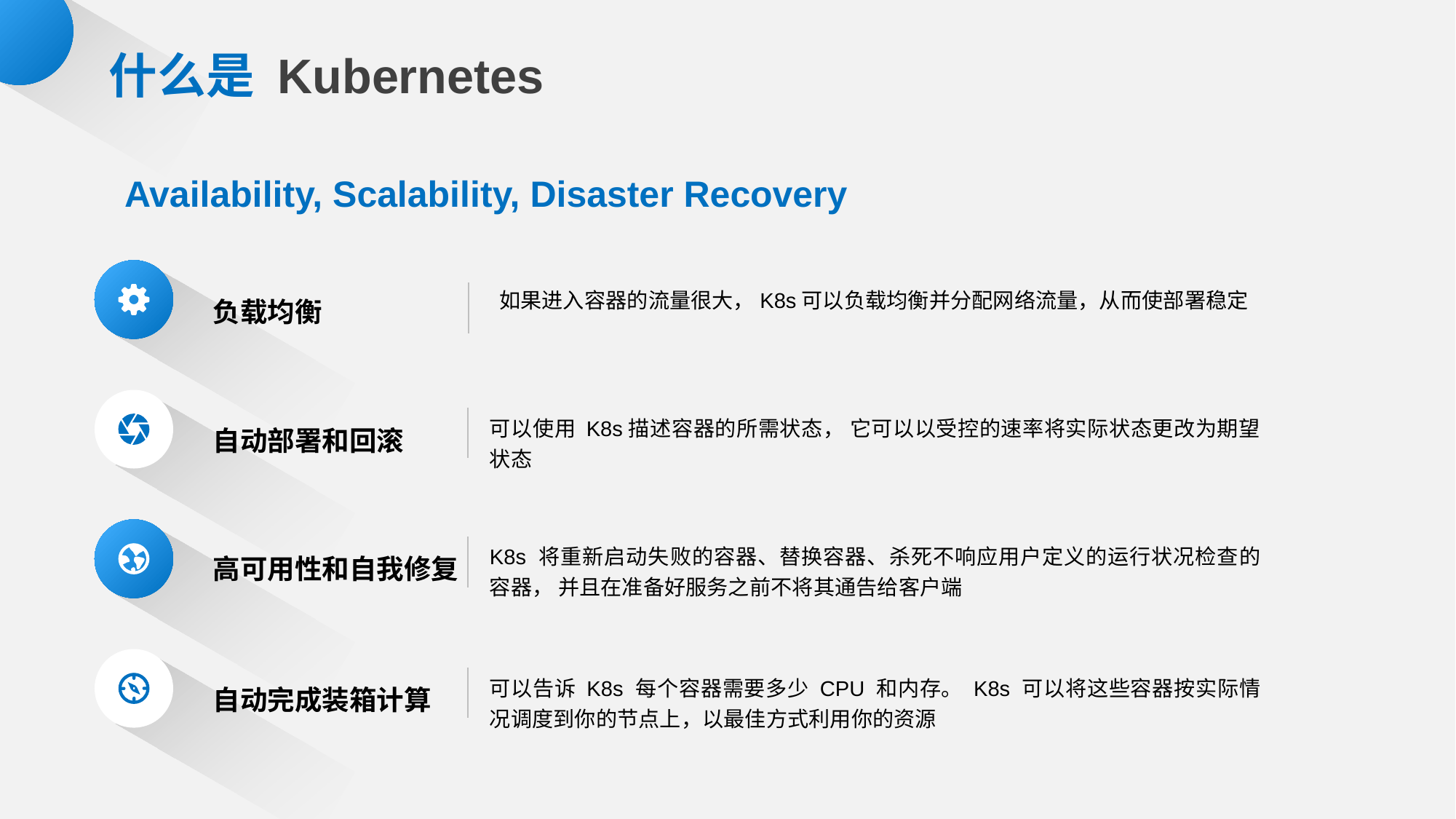

什么是 Kubernetes
Availability, Scalability, Disaster Recovery

 如果进入容器的流量很大，K8s可以负载均衡并分配网络流量，从而使部署稳定
负载均衡

可以使用 K8s描述容器的所需状态， 它可以以受控的速率将实际状态更改为期望状态
自动部署和回滚

K8s 将重新启动失败的容器、替换容器、杀死不响应用户定义的运行状况检查的容器， 并且在准备好服务之前不将其通告给客户端
高可用性和自我修复

可以告诉 K8s 每个容器需要多少 CPU 和内存。 K8s 可以将这些容器按实际情况调度到你的节点上，以最佳方式利用你的资源
自动完成装箱计算